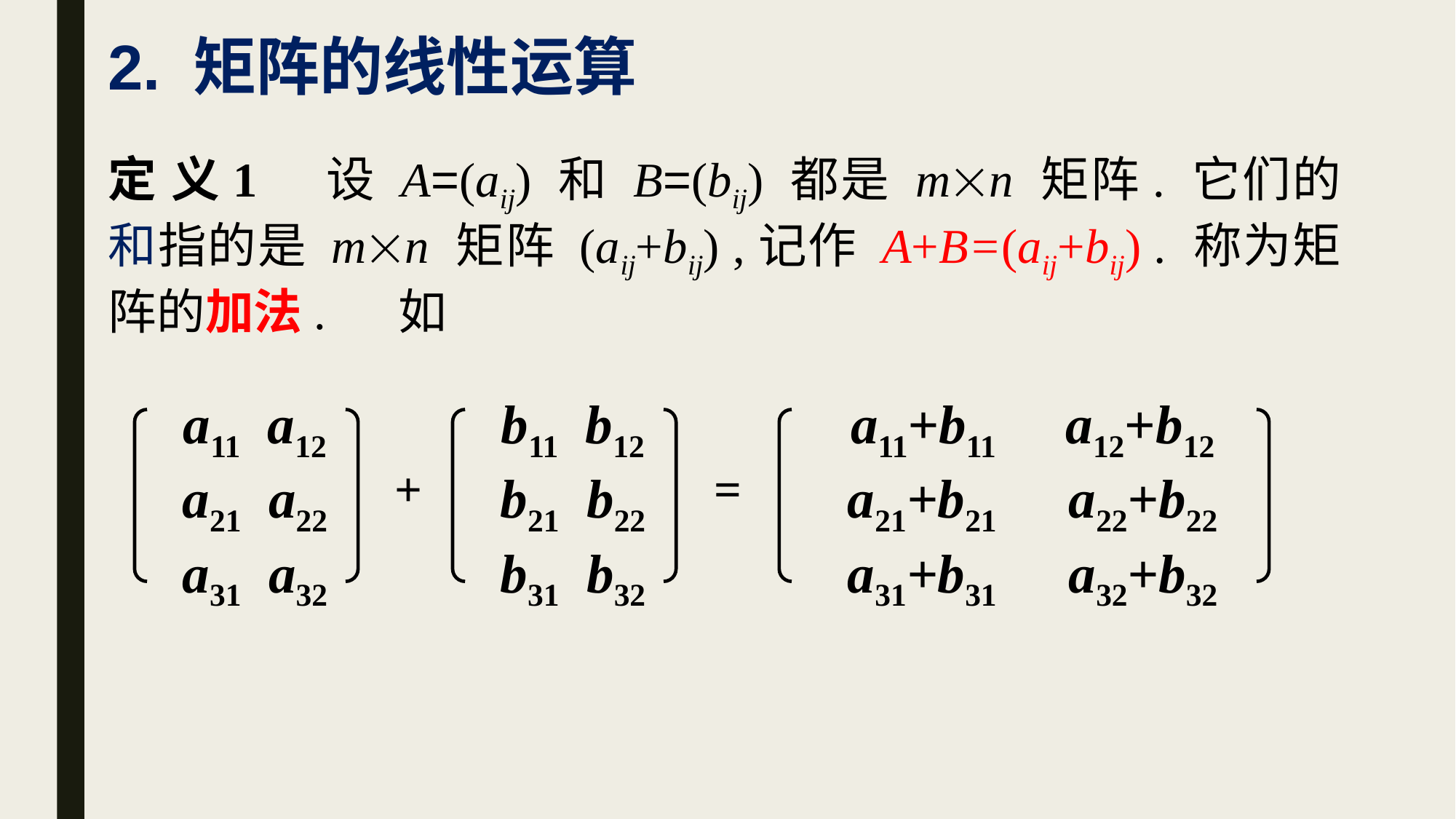

# 2. 矩阵的线性运算
定 义1    设 A=(aij) 和 B=(bij) 都是 m×n 矩阵. 它们的和指的是 m×n 矩阵 (aij+bij) ,记作 A+B=(aij+bij) . 称为矩阵的加法.     如
a11  a12
a21  a22
a31  a32
b11  b12
b21  b22
b31  b32
a11+b11        a12+b12
a21+b21         a22+b22
a31+b31         a32+b32

+
=